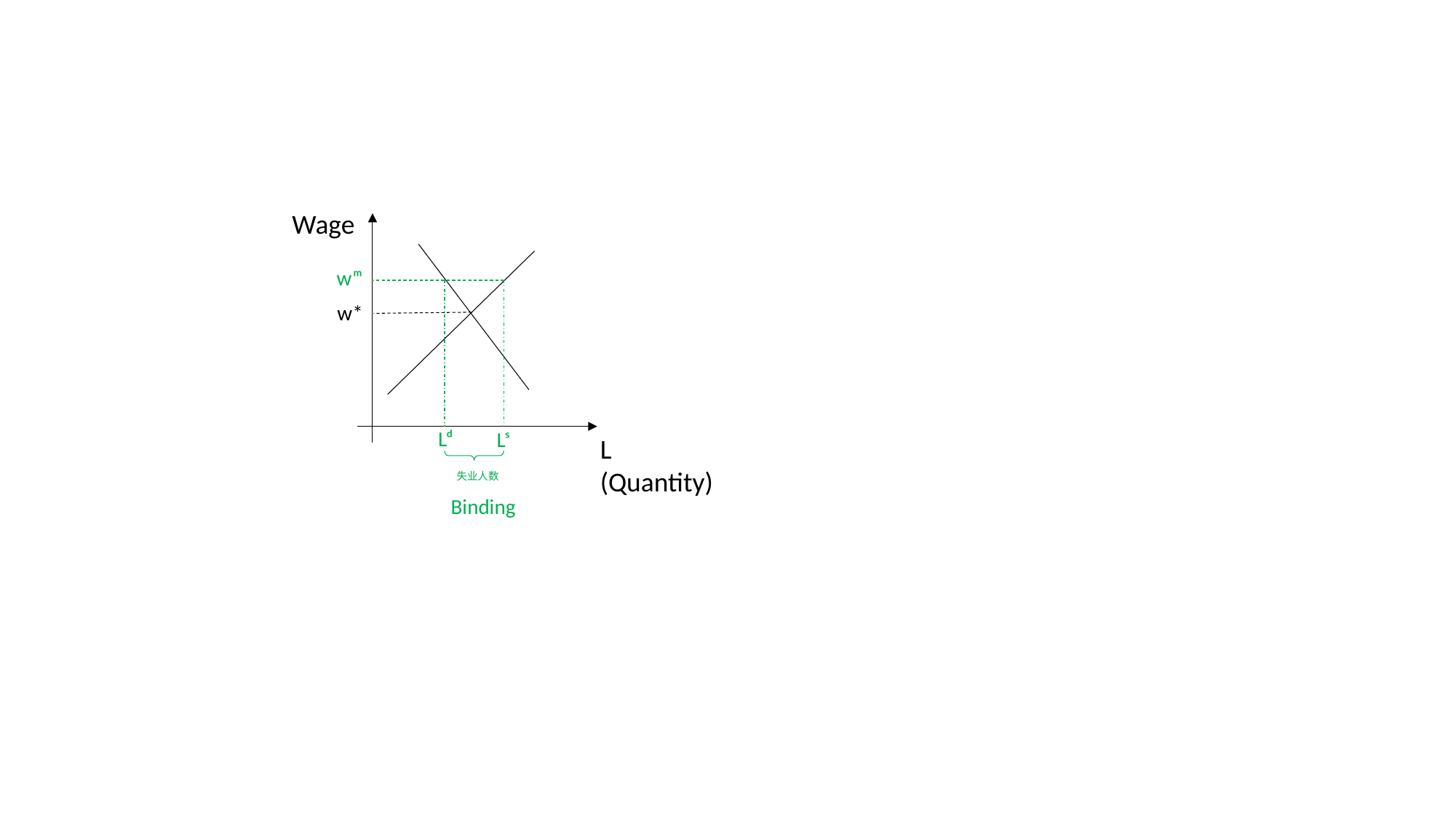

Wage
wᵐ
w*
Lᵈ
Lˢ

L (Quantity)
  失业人数
Binding